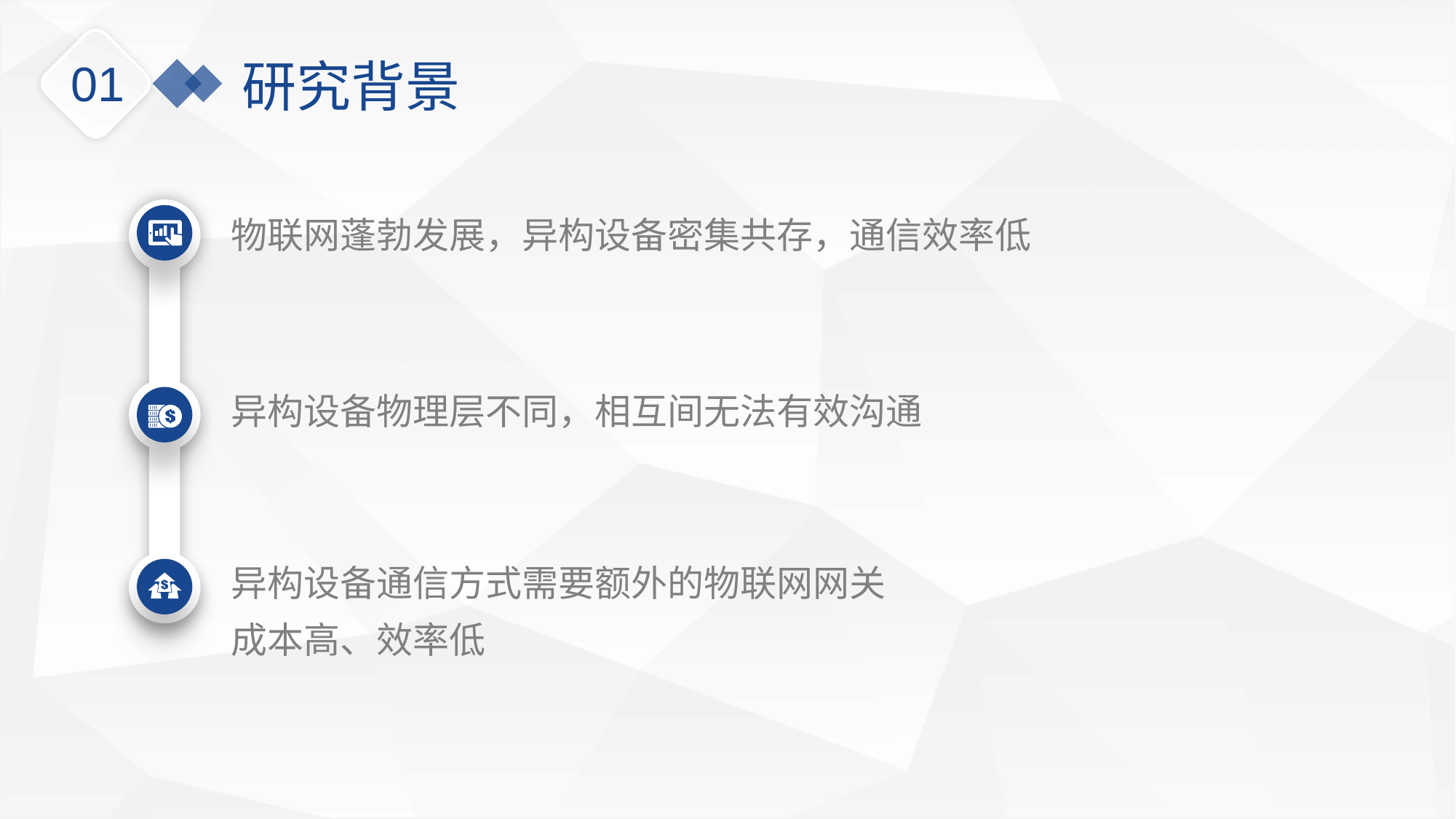

研究背景
01

物联网蓬勃发展，异构设备密集共存，通信效率低

异构设备物理层不同，相互间无法有效沟通
异构设备通信方式需要额外的物联网网关
成本高、效率低